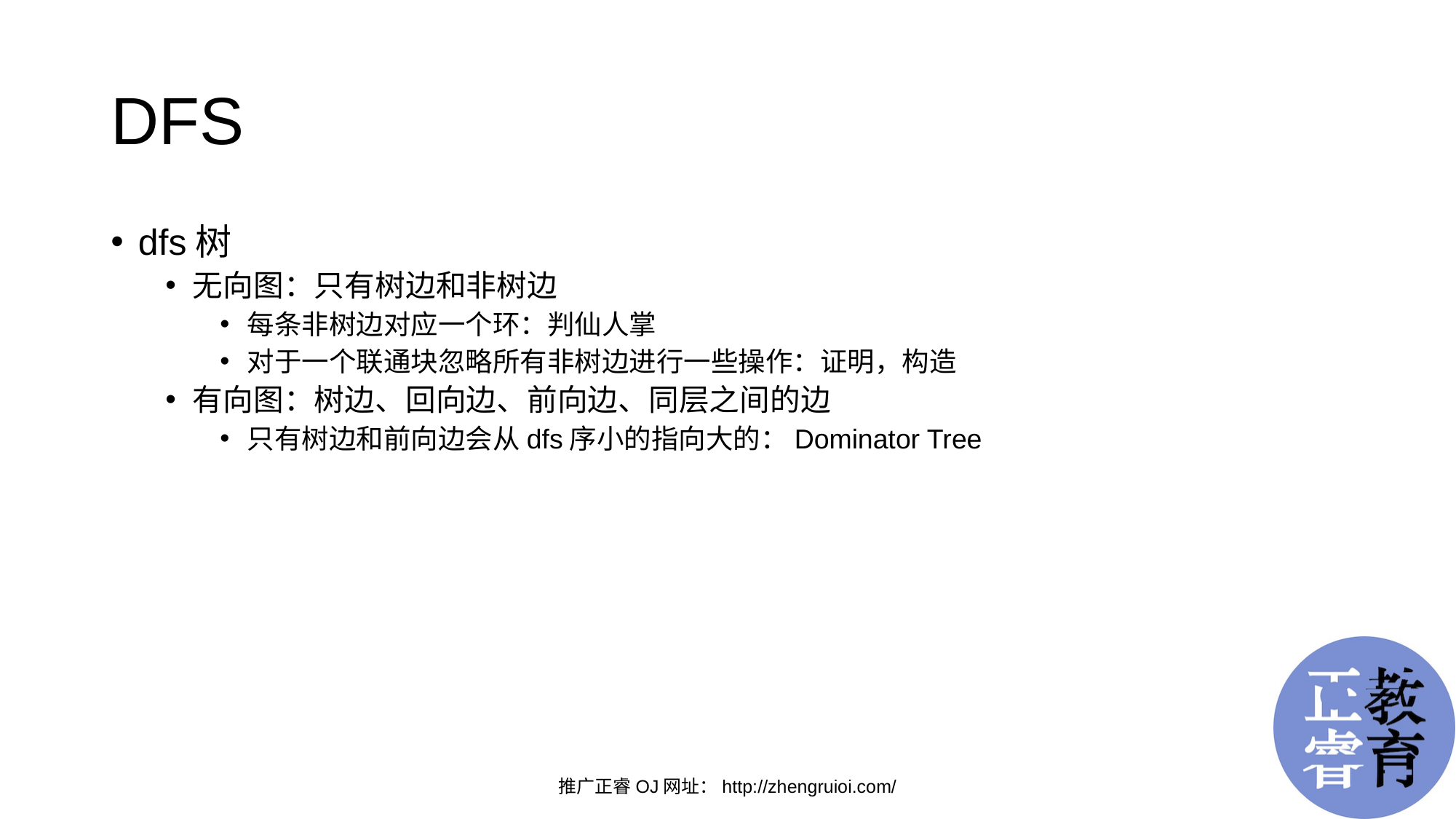

# DFS
dfs树
无向图：只有树边和非树边
每条非树边对应一个环：判仙人掌
对于一个联通块忽略所有非树边进行一些操作：证明，构造
有向图：树边、回向边、前向边、同层之间的边
只有树边和前向边会从dfs序小的指向大的：Dominator Tree